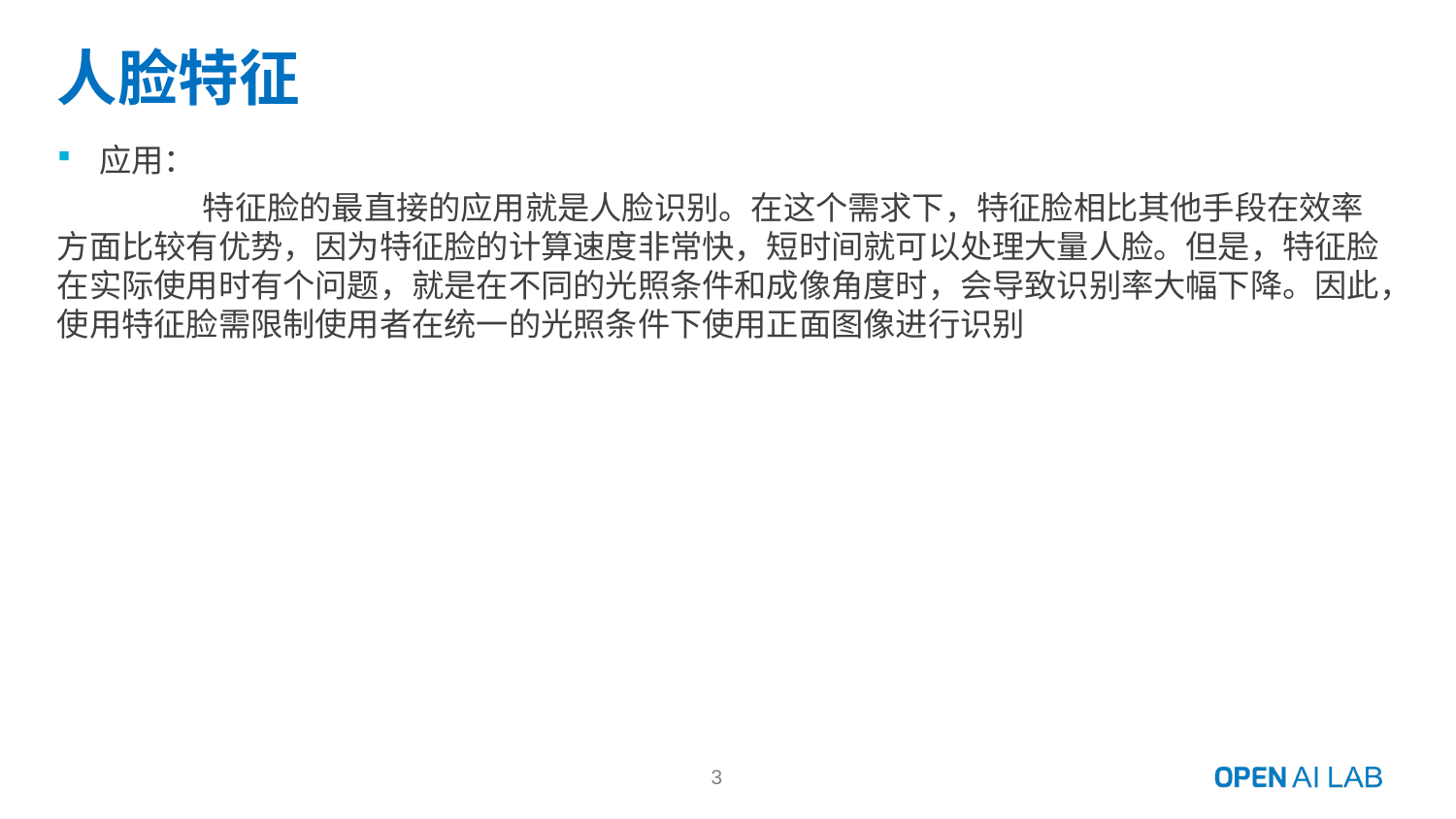

# 人脸特征
应用：
	特征脸的最直接的应用就是人脸识别。在这个需求下，特征脸相比其他手段在效率方面比较有优势，因为特征脸的计算速度非常快，短时间就可以处理大量人脸。但是，特征脸在实际使用时有个问题，就是在不同的光照条件和成像角度时，会导致识别率大幅下降。因此，使用特征脸需限制使用者在统一的光照条件下使用正面图像进行识别